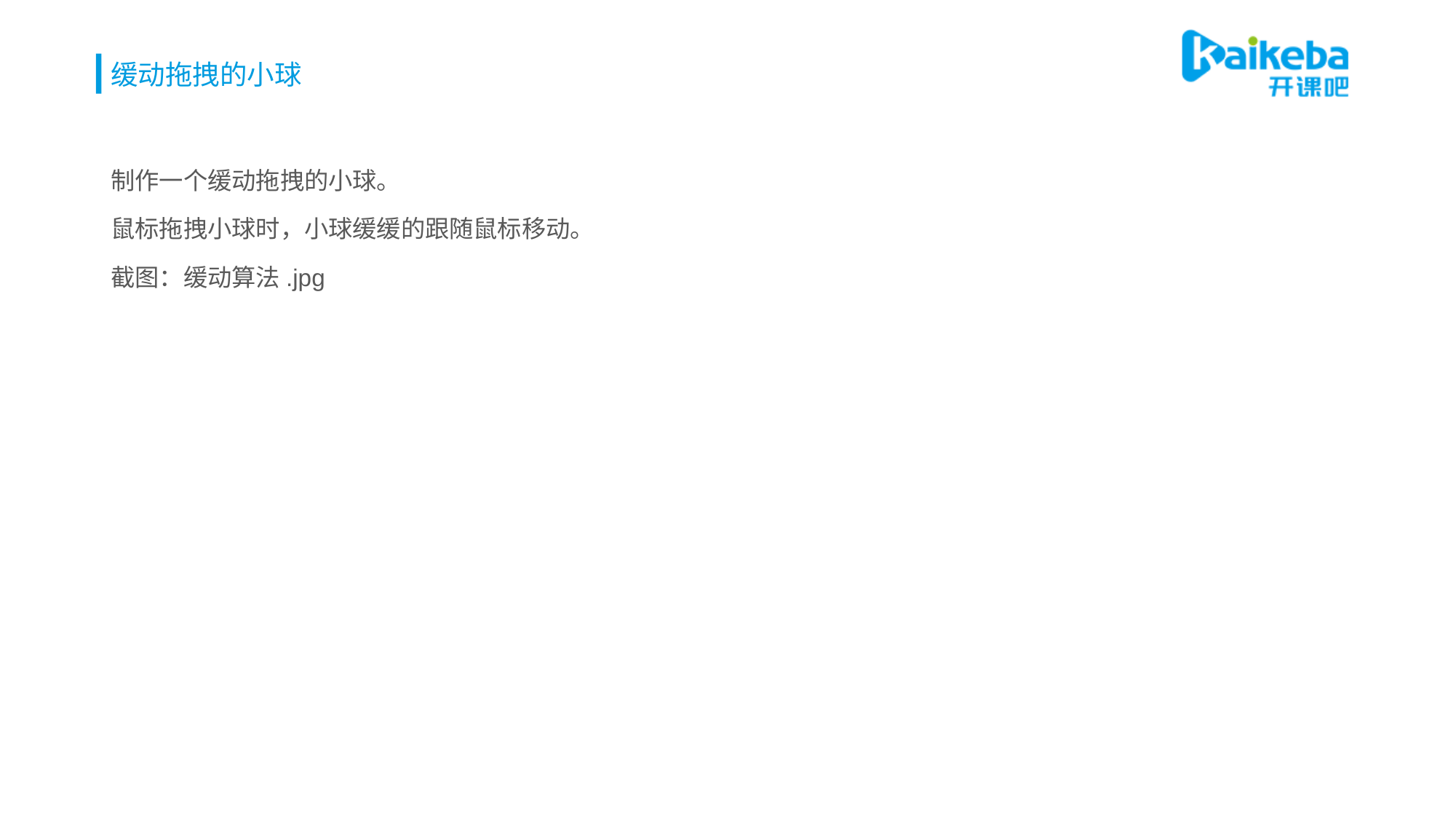

# 缓动拖拽的小球
制作一个缓动拖拽的小球。
鼠标拖拽小球时，小球缓缓的跟随鼠标移动。
截图：缓动算法.jpg